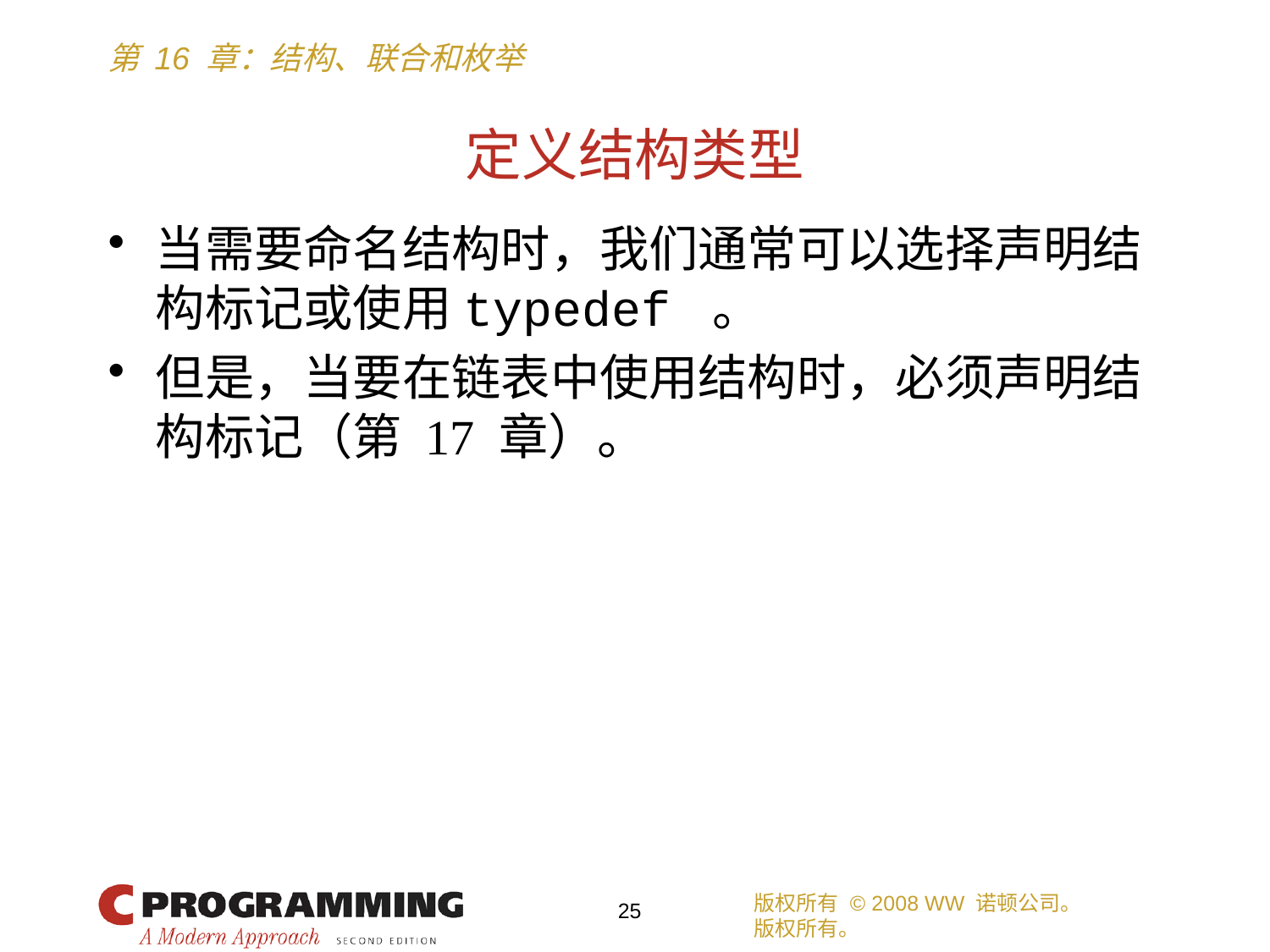

# 定义结构类型
当需要命名结构时，我们通常可以选择声明结构标记或使用typedef 。
但是，当要在链表中使用结构时，必须声明结构标记（第 17 章）。
版权所有 © 2008 WW 诺顿公司。
版权所有。
25